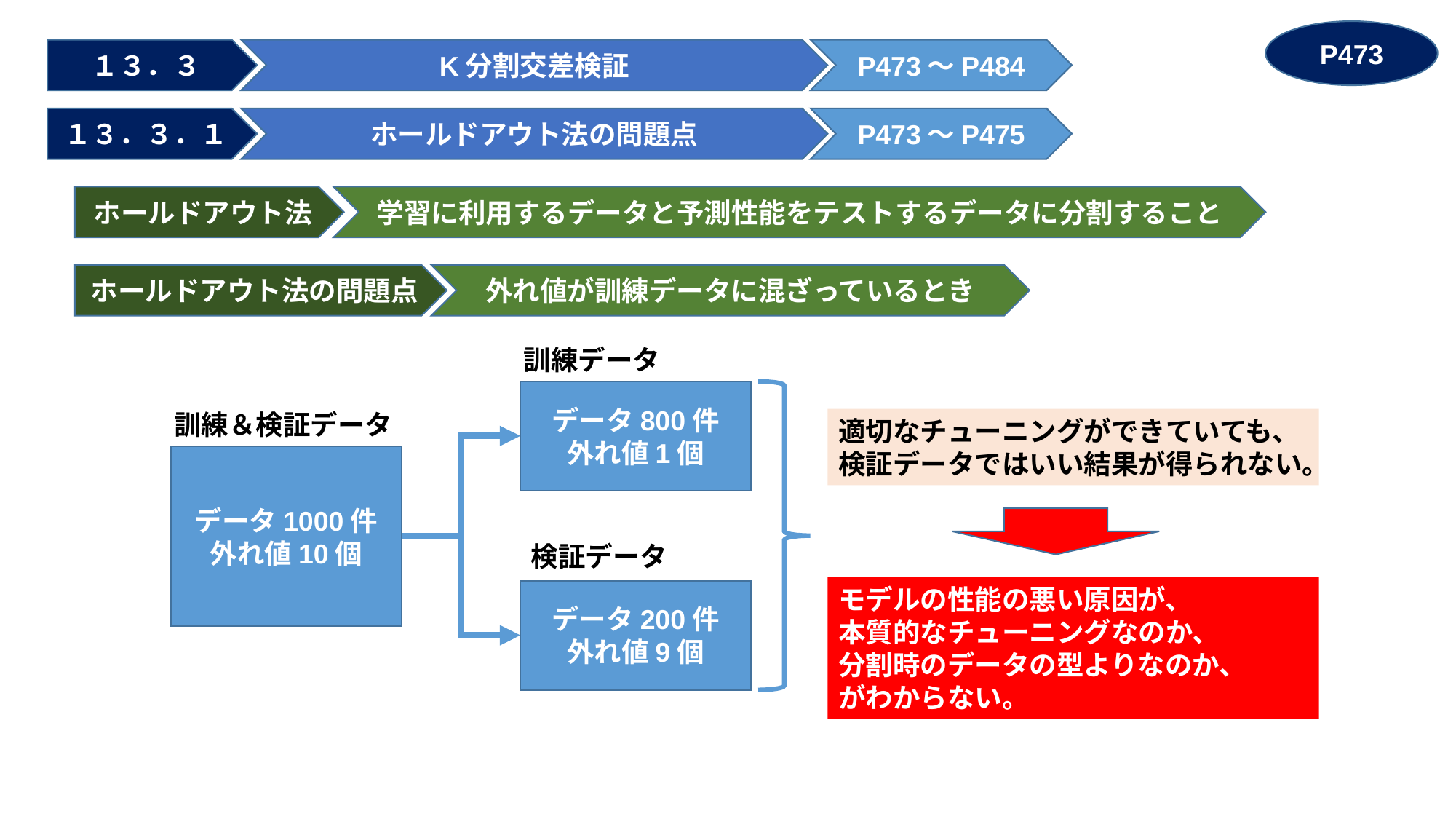

P473
１３．３
K分割交差検証
P473～P484
１３．３．１
ホールドアウト法の問題点
P473～P475
ホールドアウト法
学習に利用するデータと予測性能をテストするデータに分割すること
ホールドアウト法の問題点
外れ値が訓練データに混ざっているとき
訓練データ
データ800件
外れ値1個

訓練＆検証データ
適切なチューニングができていても、
検証データではいい結果が得られない。
データ1000件
外れ値10個

検証データ
モデルの性能の悪い原因が、
本質的なチューニングなのか、
分割時のデータの型よりなのか、
がわからない。
データ200件
外れ値9個